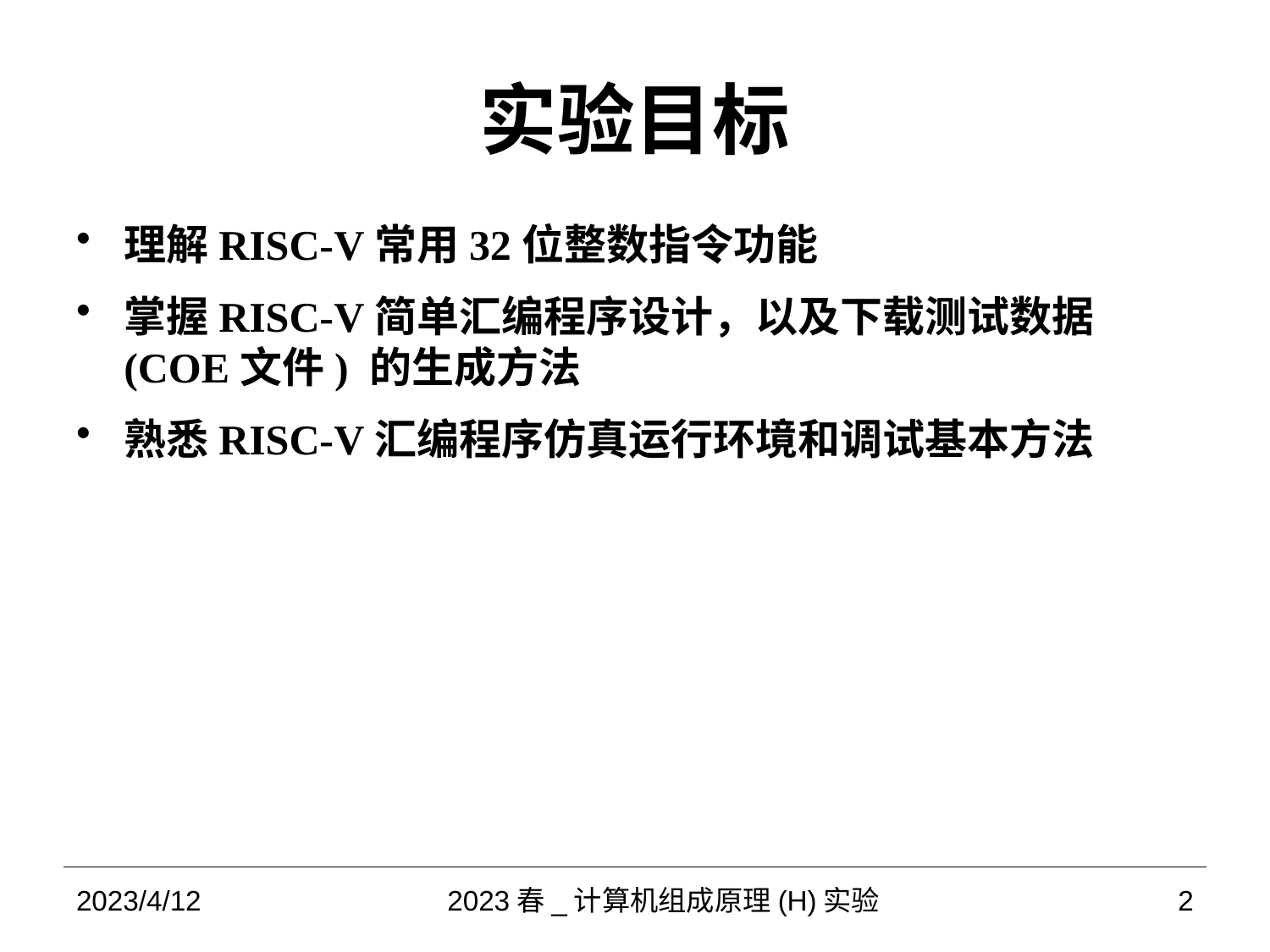

# 实验目标
理解RISC-V常用32位整数指令功能
掌握RISC-V简单汇编程序设计，以及下载测试数据(COE文件) 的生成方法
熟悉RISC-V汇编程序仿真运行环境和调试基本方法
2023/4/12
2023春_计算机组成原理(H)实验
2